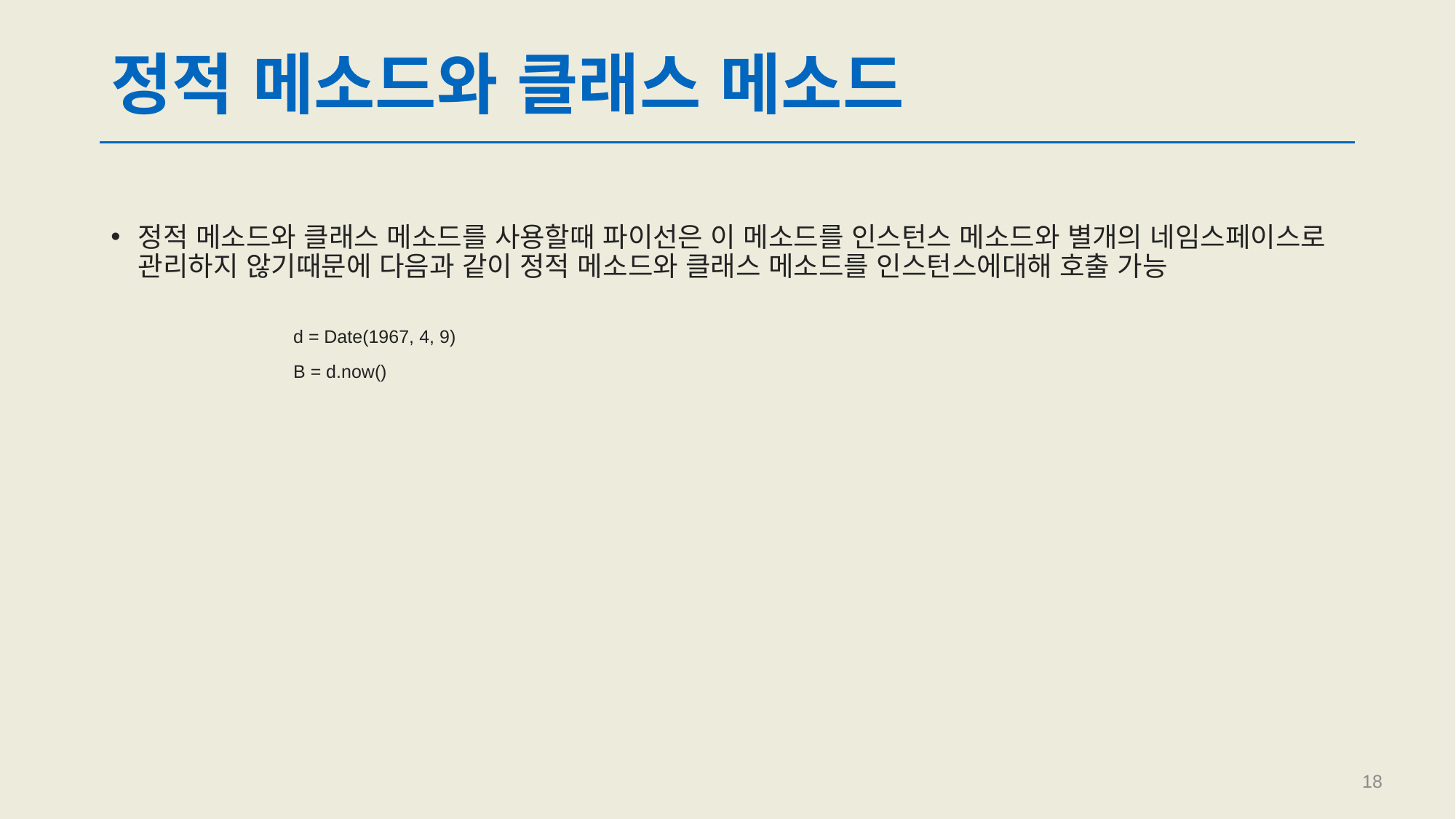

# 정적 메소드와 클래스 메소드
정적 메소드와 클래스 메소드를 사용할때 파이선은 이 메소드를 인스턴스 메소드와 별개의 네임스페이스로 관리하지 않기때문에 다음과 같이 정적 메소드와 클래스 메소드를 인스턴스에대해 호출 가능

d = Date(1967, 4, 9)
B = d.now()
18